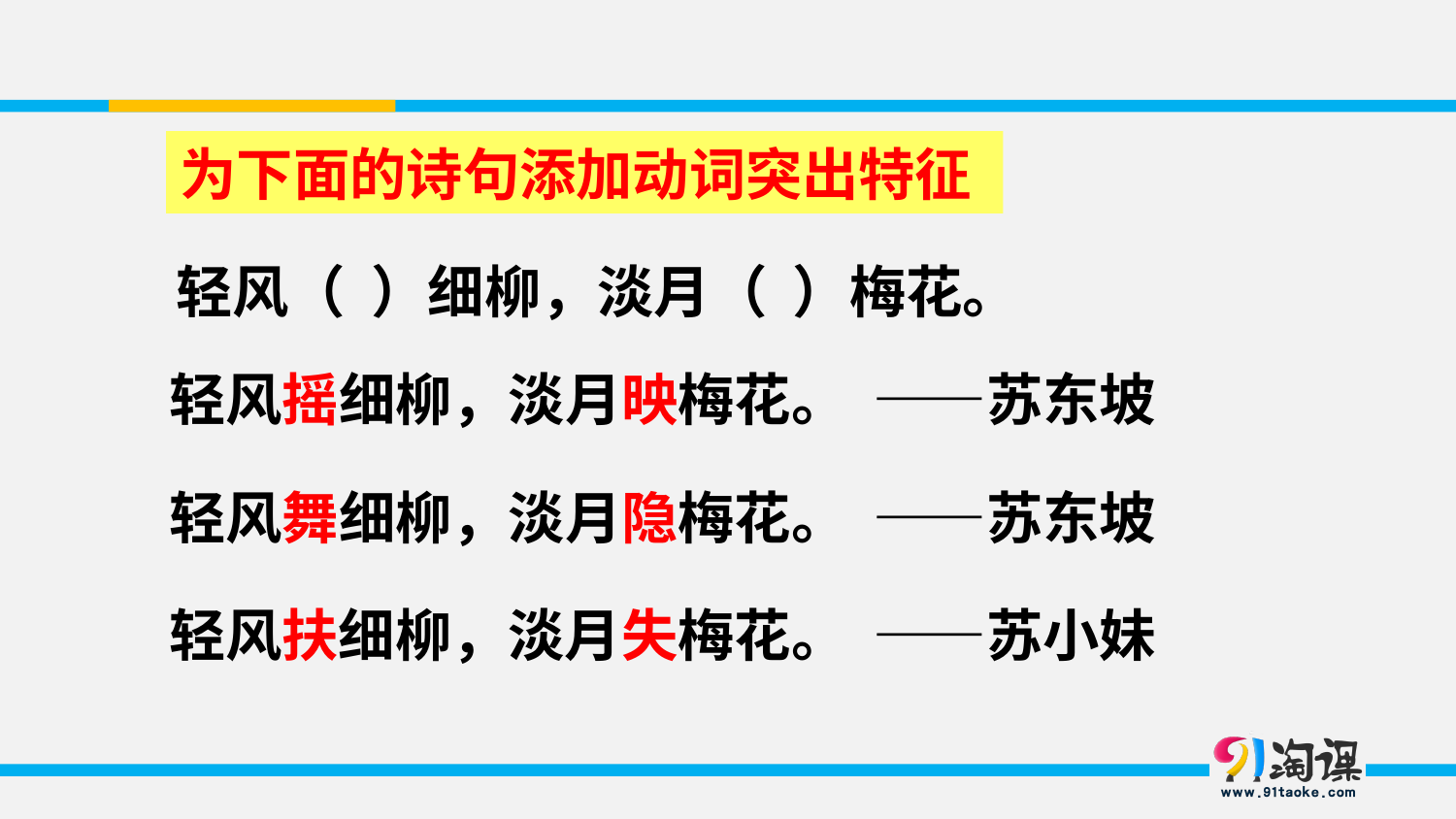

为下面的诗句添加动词突出特征
轻风（  ）细柳，淡月（  ）梅花。
轻风摇细柳，淡月映梅花。  ——苏东坡
轻风舞细柳，淡月隐梅花。  ——苏东坡
轻风扶细柳，淡月失梅花。  ——苏小妹